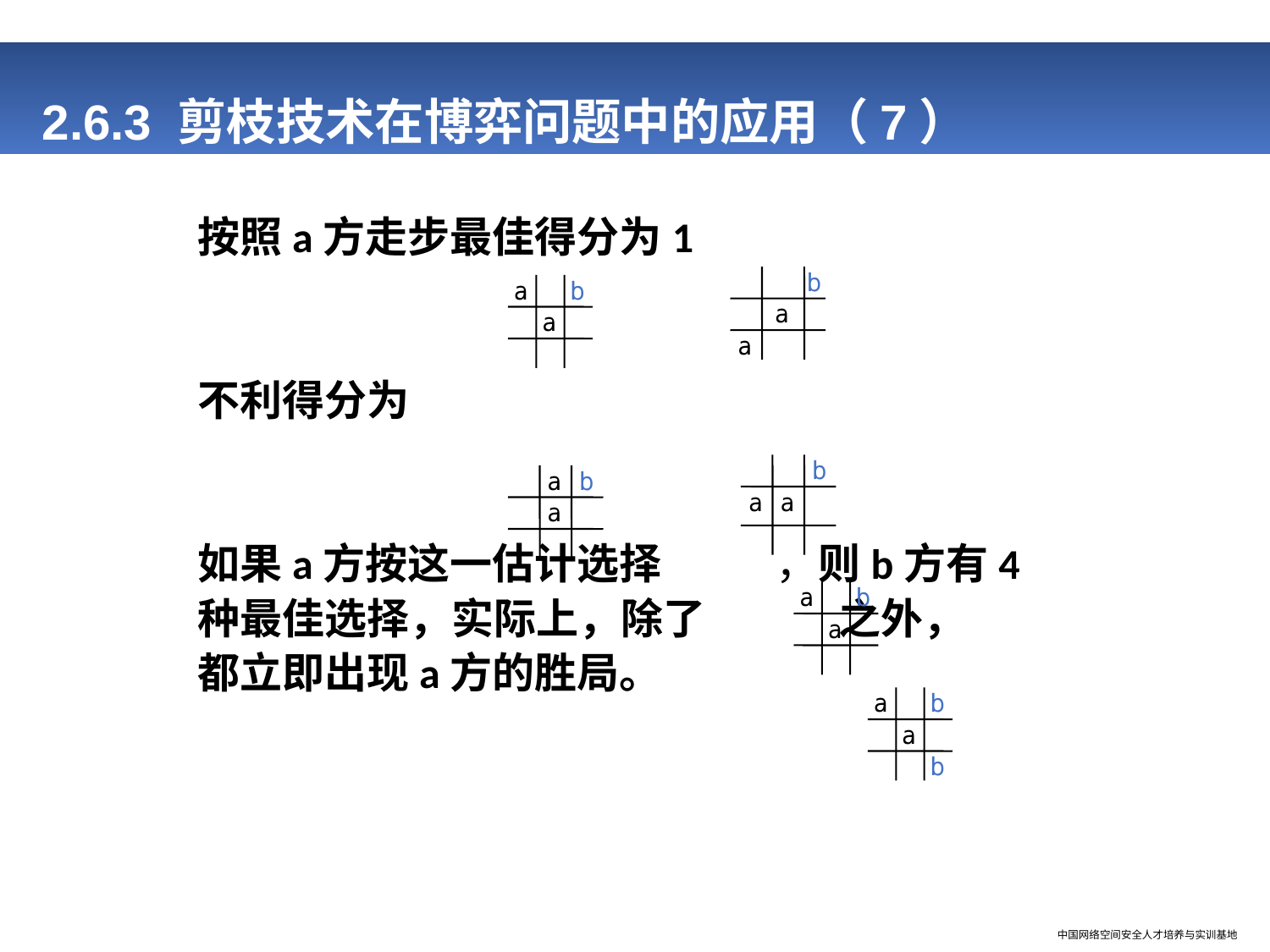

# 2.6.3 剪枝技术在博弈问题中的应用（7）
按照a方走步最佳得分为1

不利得分为

如果a方按这一估计选择            ，则b方有4
种最佳选择，实际上，除了              之外，
都立即出现a方的胜局。

b

a

b

a

a

a

b

a

a

a

b

a

a

b

a

a

b

a

b